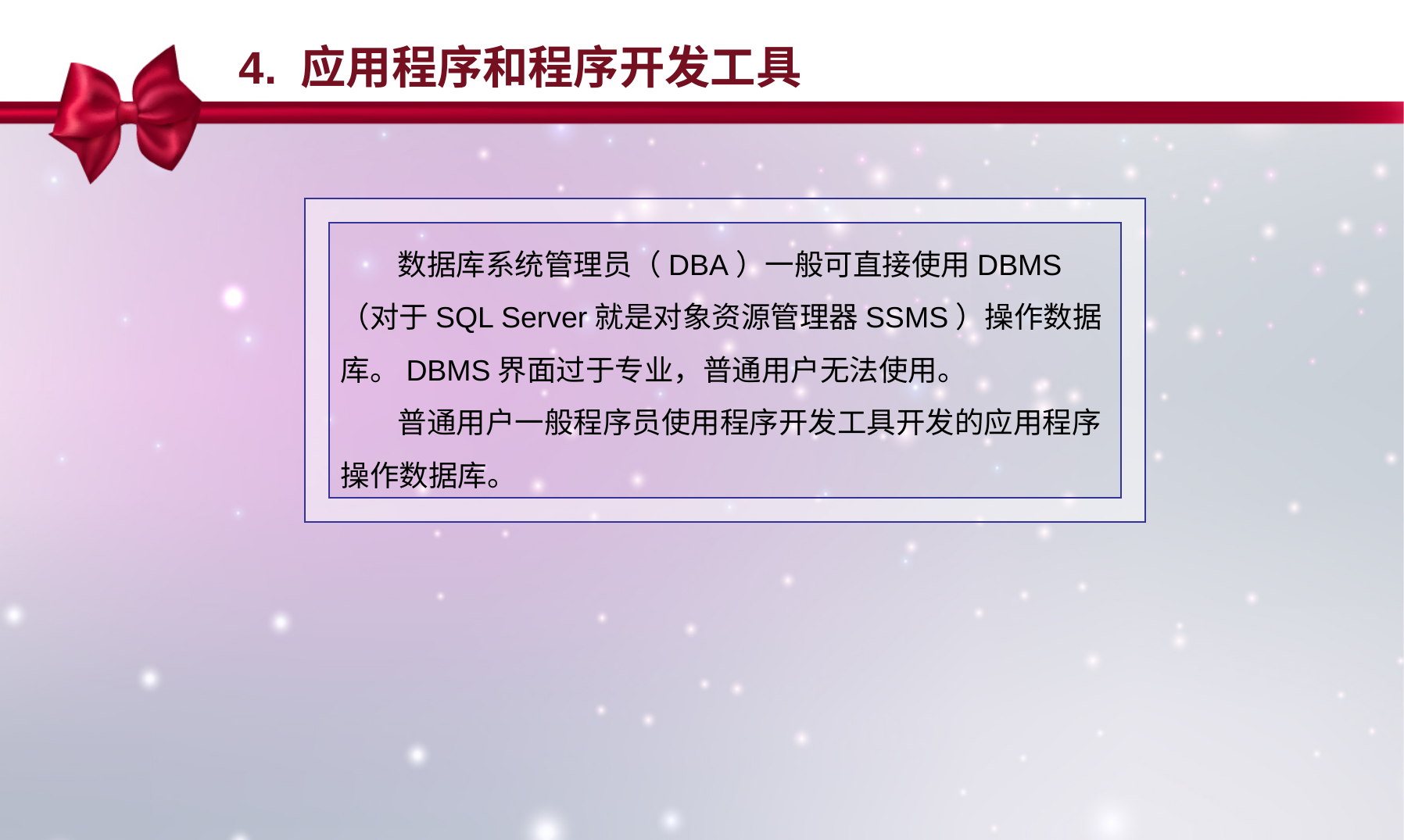

4. 应用程序和程序开发工具
数据库系统管理员（DBA）一般可直接使用DBMS（对于SQL Server就是对象资源管理器SSMS）操作数据库。DBMS界面过于专业，普通用户无法使用。
普通用户一般程序员使用程序开发工具开发的应用程序操作数据库。